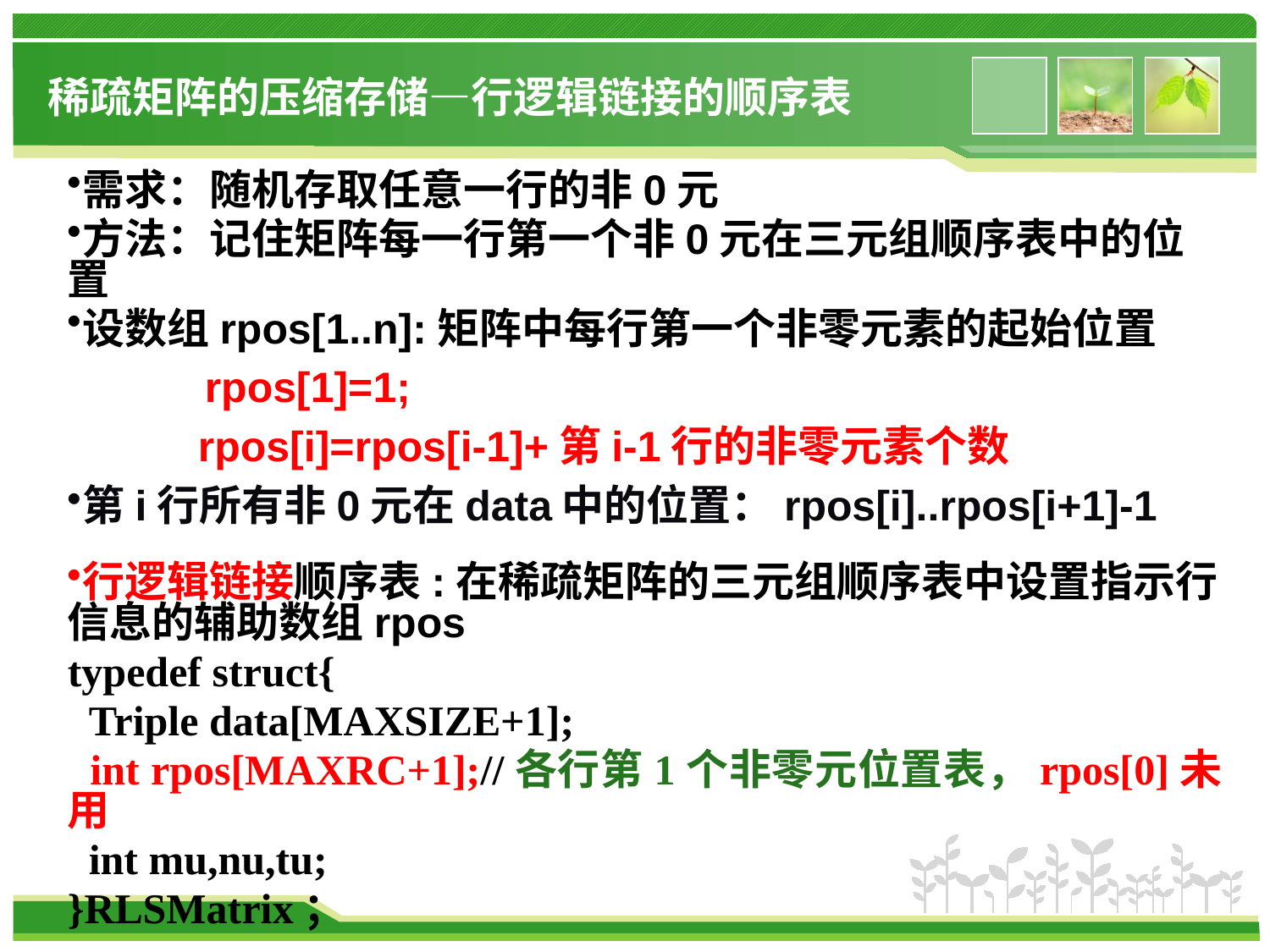

# 稀疏矩阵的压缩存储—行逻辑链接的顺序表
需求：随机存取任意一行的非0元
方法：记住矩阵每一行第一个非0元在三元组顺序表中的位置
设数组rpos[1..n]:矩阵中每行第一个非零元素的起始位置
　　　rpos[1]=1;
           rpos[i]=rpos[i-1]+第i-1行的非零元素个数
第i行所有非0元在data中的位置：rpos[i]..rpos[i+1]-1
行逻辑链接顺序表:在稀疏矩阵的三元组顺序表中设置指示行信息的辅助数组rpos
typedef struct{
  Triple data[MAXSIZE+1];
  int rpos[MAXRC+1];//各行第1个非零元位置表，rpos[0]未用
  int mu,nu,tu;
}RLSMatrix；